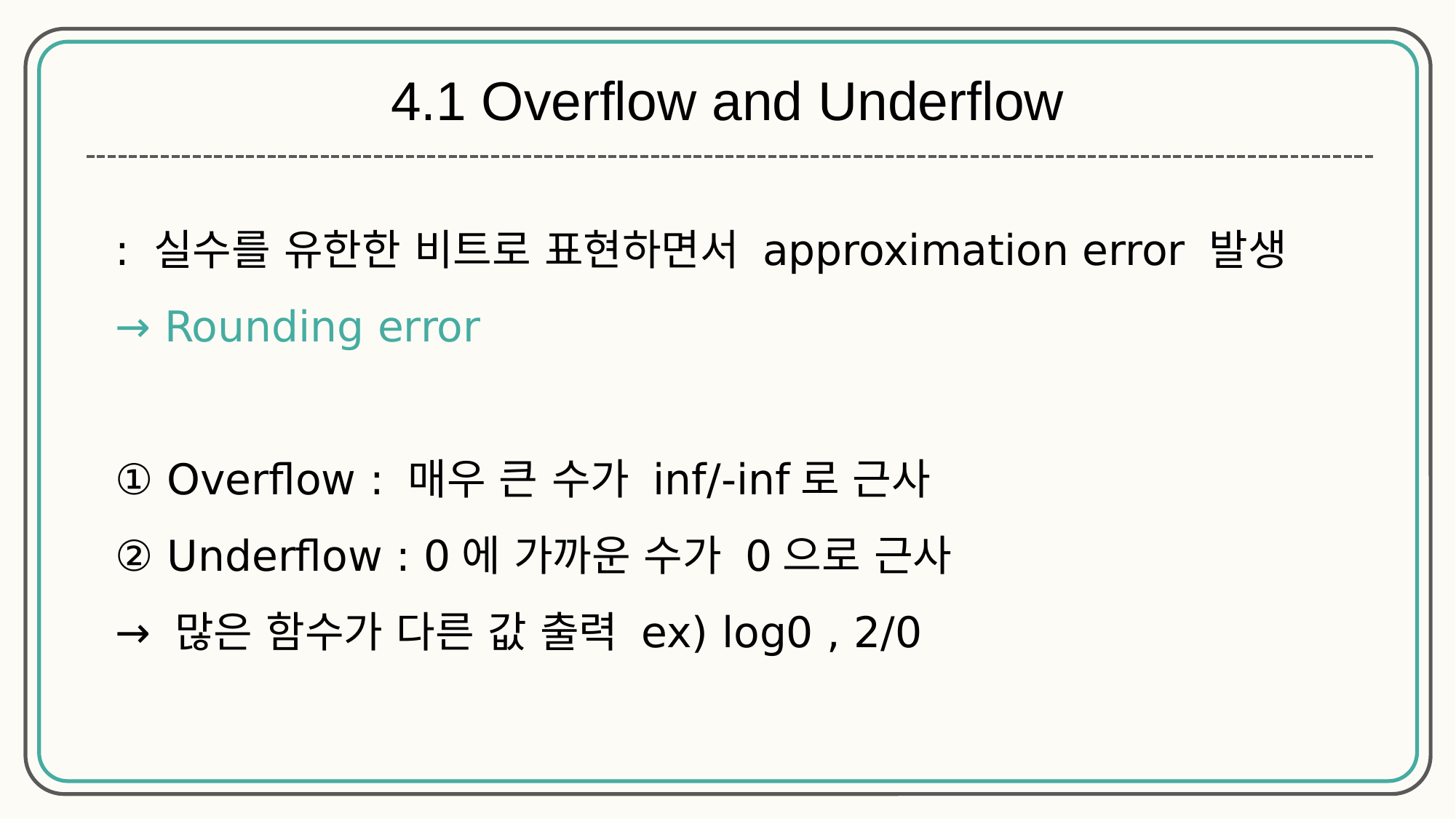

4.1 Overflow and Underflow
: 실수를 유한한 비트로 표현하면서 approximation error 발생
→ Rounding error

① Overflow : 매우 큰 수가 inf/-inf로 근사
② Underflow : 0에 가까운 수가 0으로 근사
→ 많은 함수가 다른 값 출력 ex) log0 , 2/0